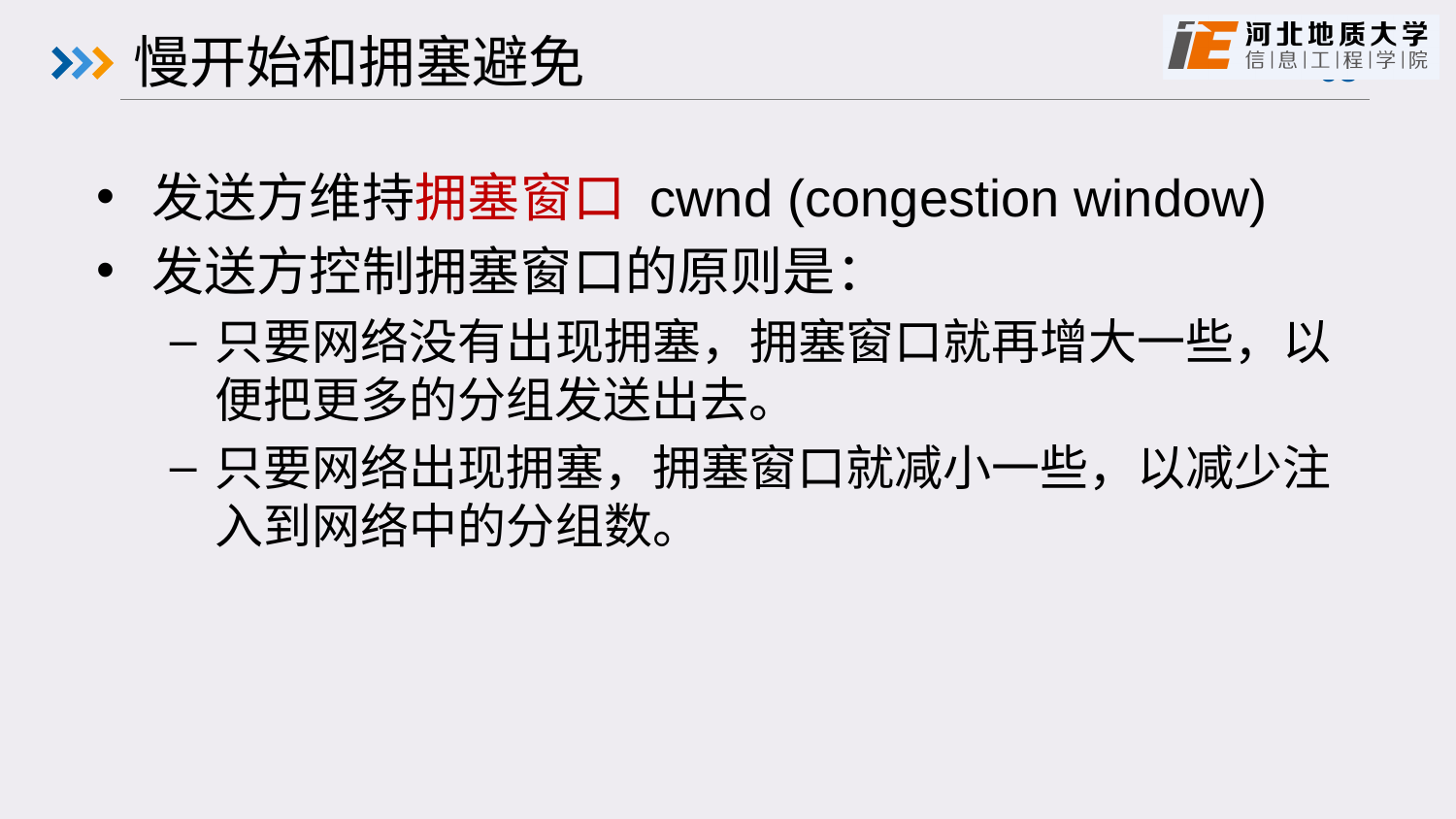

# 慢开始和拥塞避免
发送方维持拥塞窗口 cwnd (congestion window)
发送方控制拥塞窗口的原则是：
只要网络没有出现拥塞，拥塞窗口就再增大一些，以便把更多的分组发送出去。
只要网络出现拥塞，拥塞窗口就减小一些，以减少注入到网络中的分组数。